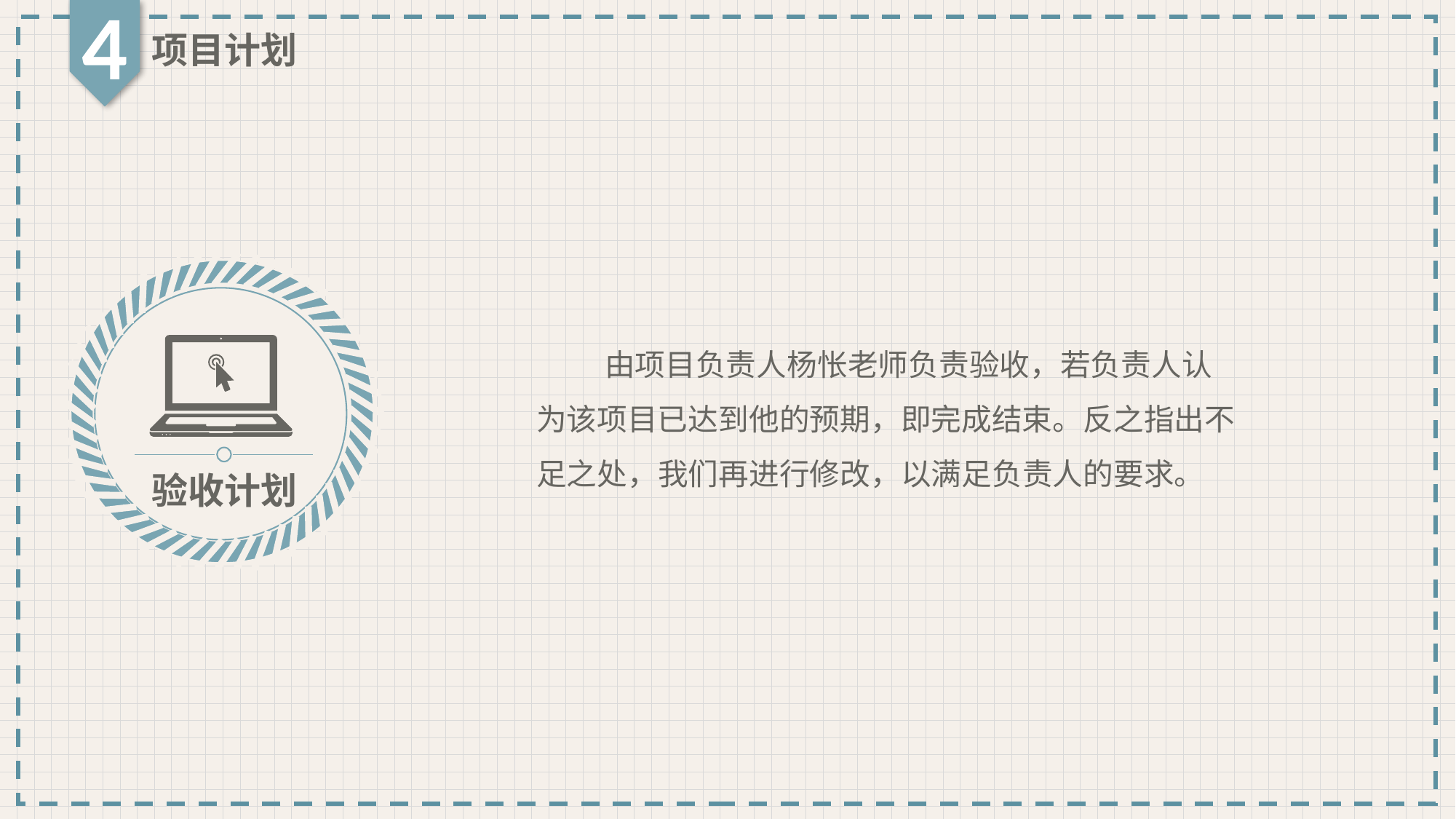

4

项目计划

          由项目负责人杨怅老师负责验收，若负责人认为该项目已达到他的预期，即完成结束。反之指出不足之处，我们再进行修改，以满足负责人的要求。

验收计划